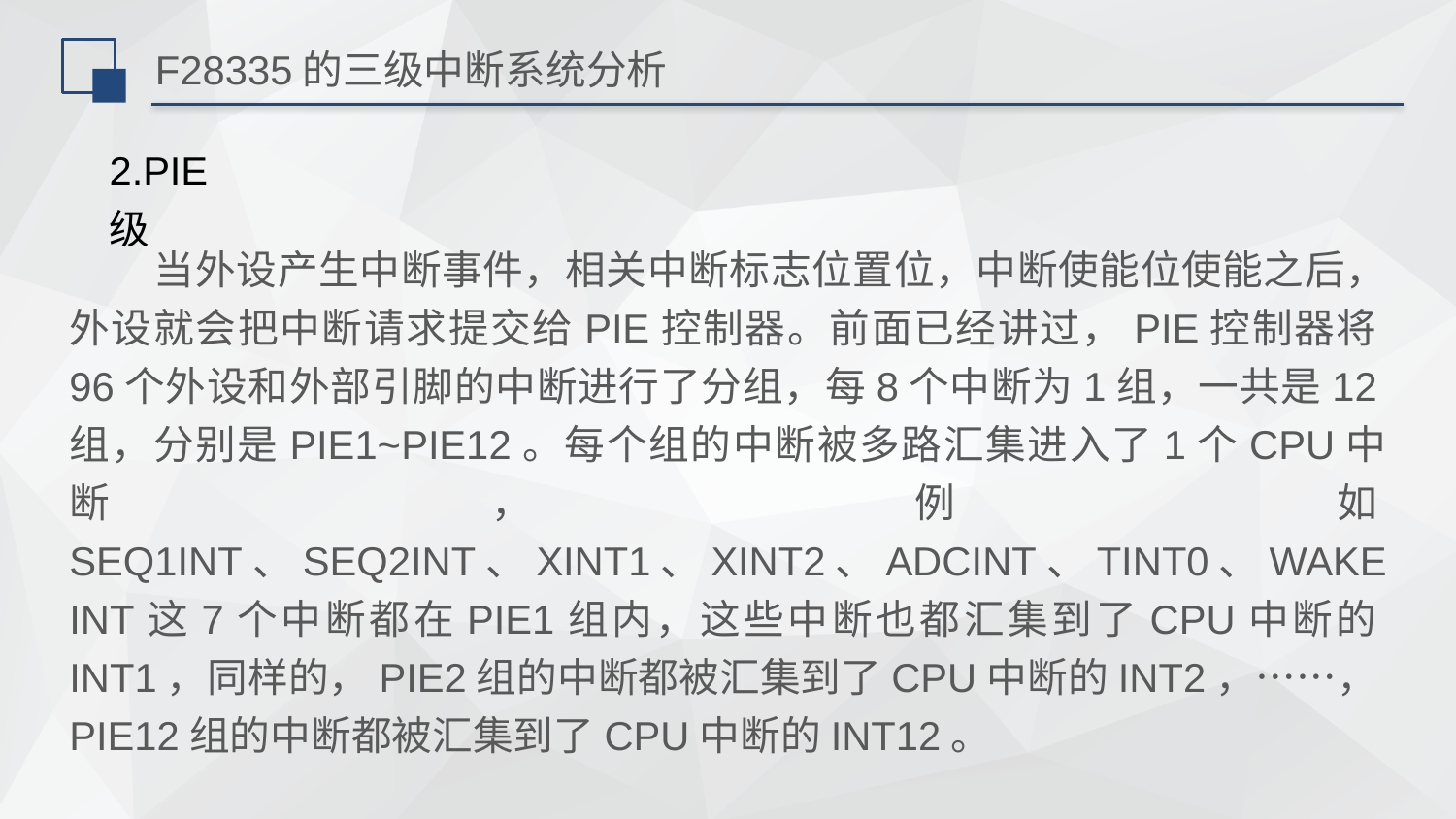

# F28335的三级中断系统分析
2.PIE级
当外设产生中断事件，相关中断标志位置位，中断使能位使能之后，外设就会把中断请求提交给PIE控制器。前面已经讲过，PIE控制器将96个外设和外部引脚的中断进行了分组，每8个中断为1组，一共是12组，分别是PIE1~PIE12。每个组的中断被多路汇集进入了1个CPU中断，例如SEQ1INT、SEQ2INT、XINT1、XINT2、ADCINT、TINT0、WAKEINT这7个中断都在PIE1组内，这些中断也都汇集到了CPU中断的INT1，同样的，PIE2组的中断都被汇集到了CPU中断的INT2，……，PIE12组的中断都被汇集到了CPU中断的INT12。